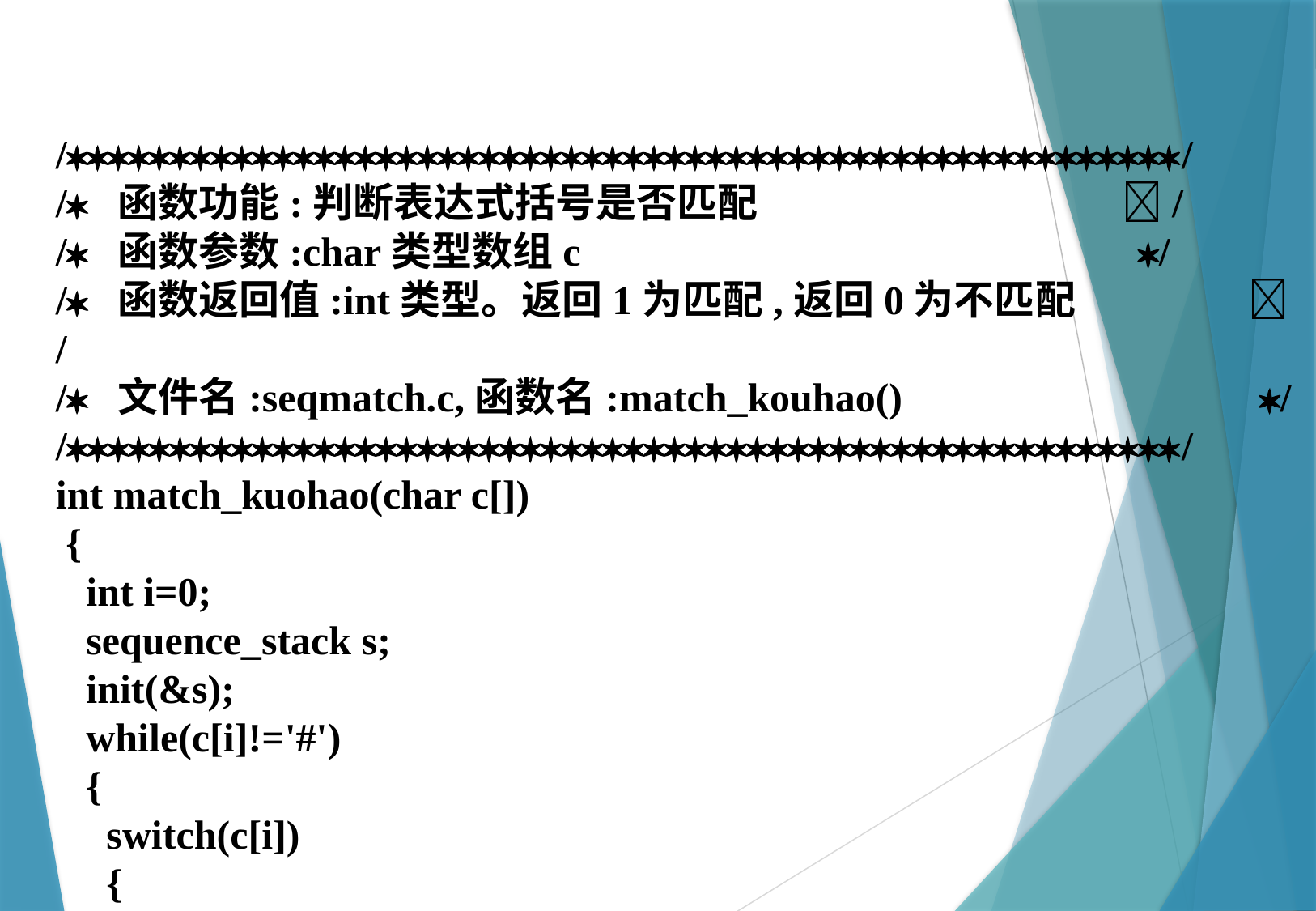

/∗∗∗∗∗∗∗∗∗∗∗∗∗∗∗∗∗∗∗∗∗∗∗∗∗∗∗∗∗∗∗∗∗∗∗∗∗∗∗∗∗∗∗∗∗∗∗∗∗∗∗∗∗∗/
/∗  函数功能:判断表达式括号是否匹配                                        ∗/
/∗  函数参数:char类型数组c                         	                       ∗/
/∗  函数返回值:int类型。返回1为匹配,返回0为不匹配	           ∗/
/∗  文件名:seqmatch.c,函数名:match_kouhao()    	                       ∗/
/∗∗∗∗∗∗∗∗∗∗∗∗∗∗∗∗∗∗∗∗∗∗∗∗∗∗∗∗∗∗∗∗∗∗∗∗∗∗∗∗∗∗∗∗∗∗∗∗∗∗∗∗∗∗/
int match_kuohao(char c[])
 {
   int i=0;
   sequence_stack s;
   init(&s);
   while(c[i]!='#')
   {
     switch(c[i])
     {
       case '{':